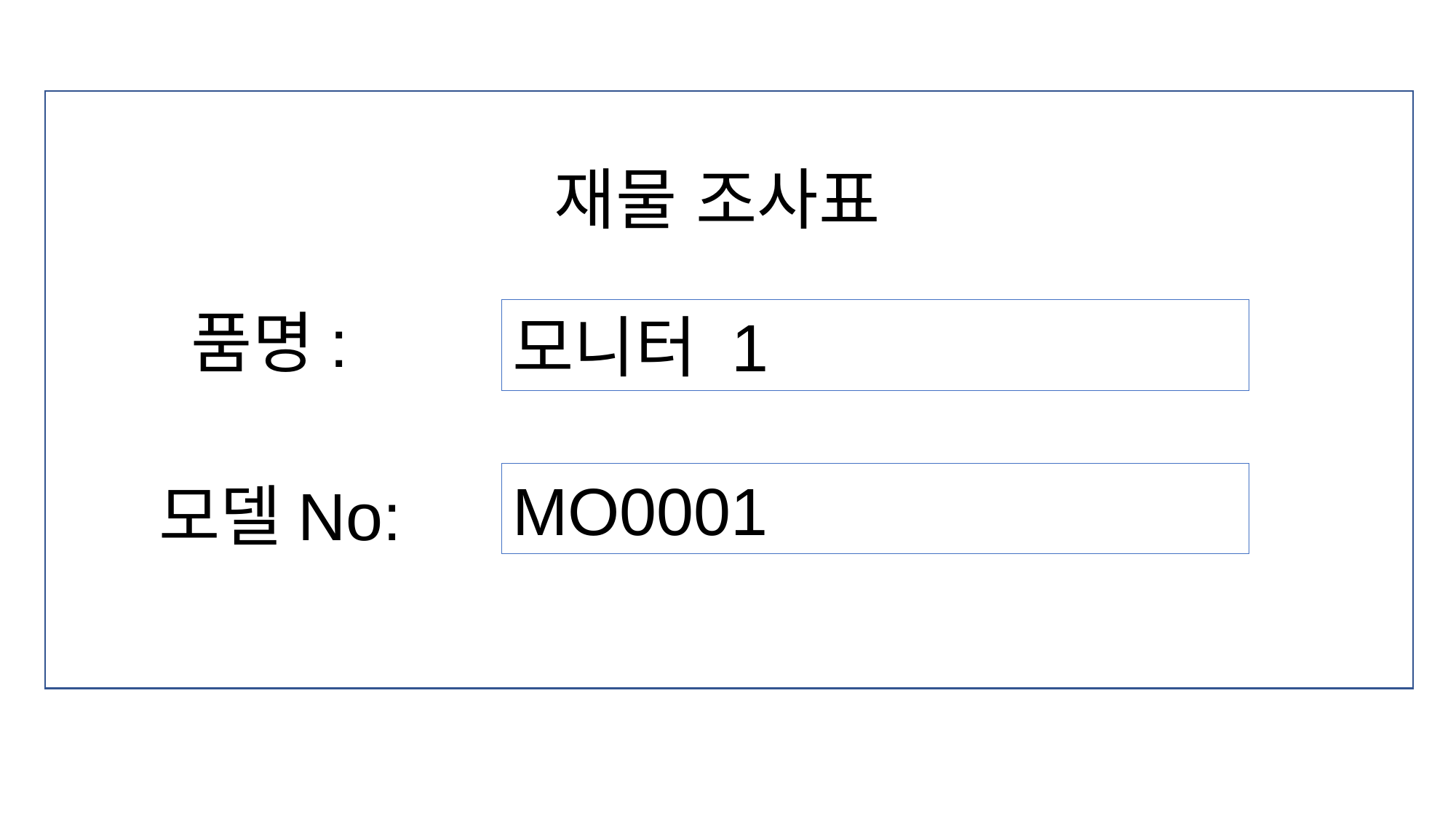

재물 조사표
품명:
모니터 1
MO0001
모델No: